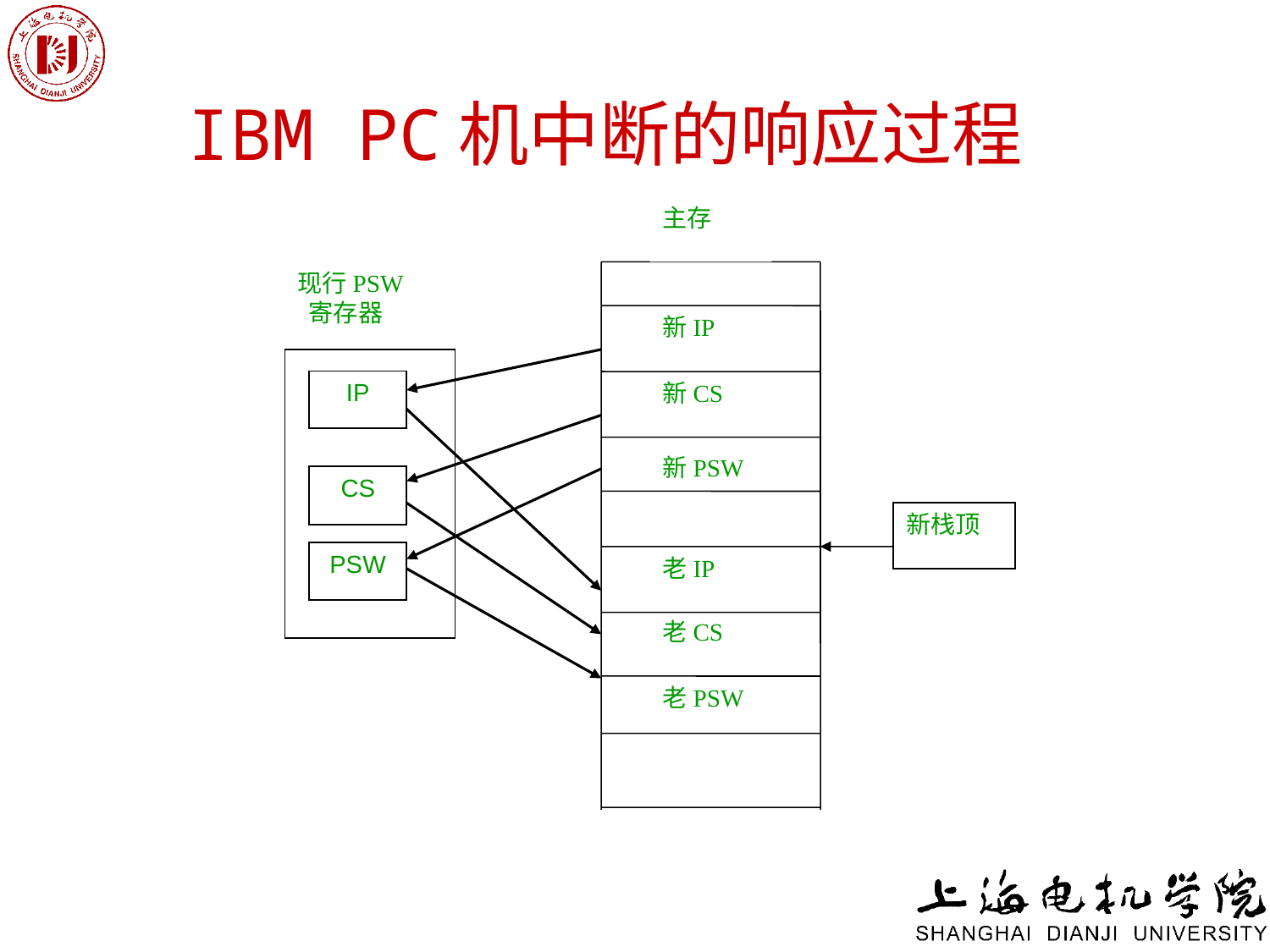

# IBM PC机中断的响应过程
主存

现行PSW
 寄存器

新IP

IP

新CS

新PSW

CS

新栈顶

PSW

老IP

老CS

老PSW